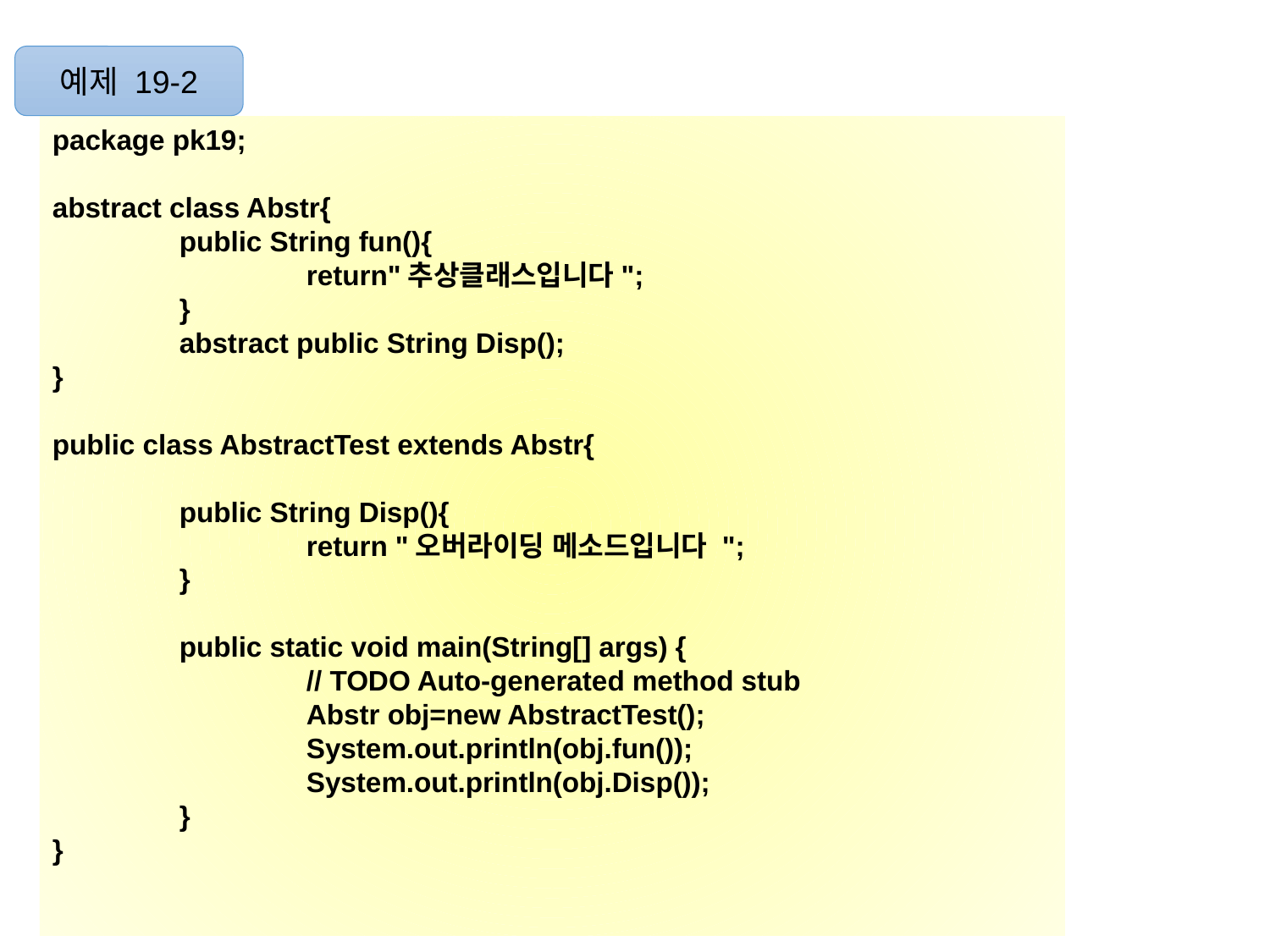

예제 19-2
package pk19;

abstract class Abstr{
	public String fun(){
		return"추상클래스입니다";
	}
	abstract public String Disp();
}

public class AbstractTest extends Abstr{

	public String Disp(){
		return "오버라이딩 메소드입니다 ";
	}

	public static void main(String[] args) {
		// TODO Auto-generated method stub
		Abstr obj=new AbstractTest();
		System.out.println(obj.fun());
		System.out.println(obj.Disp());
	}
}